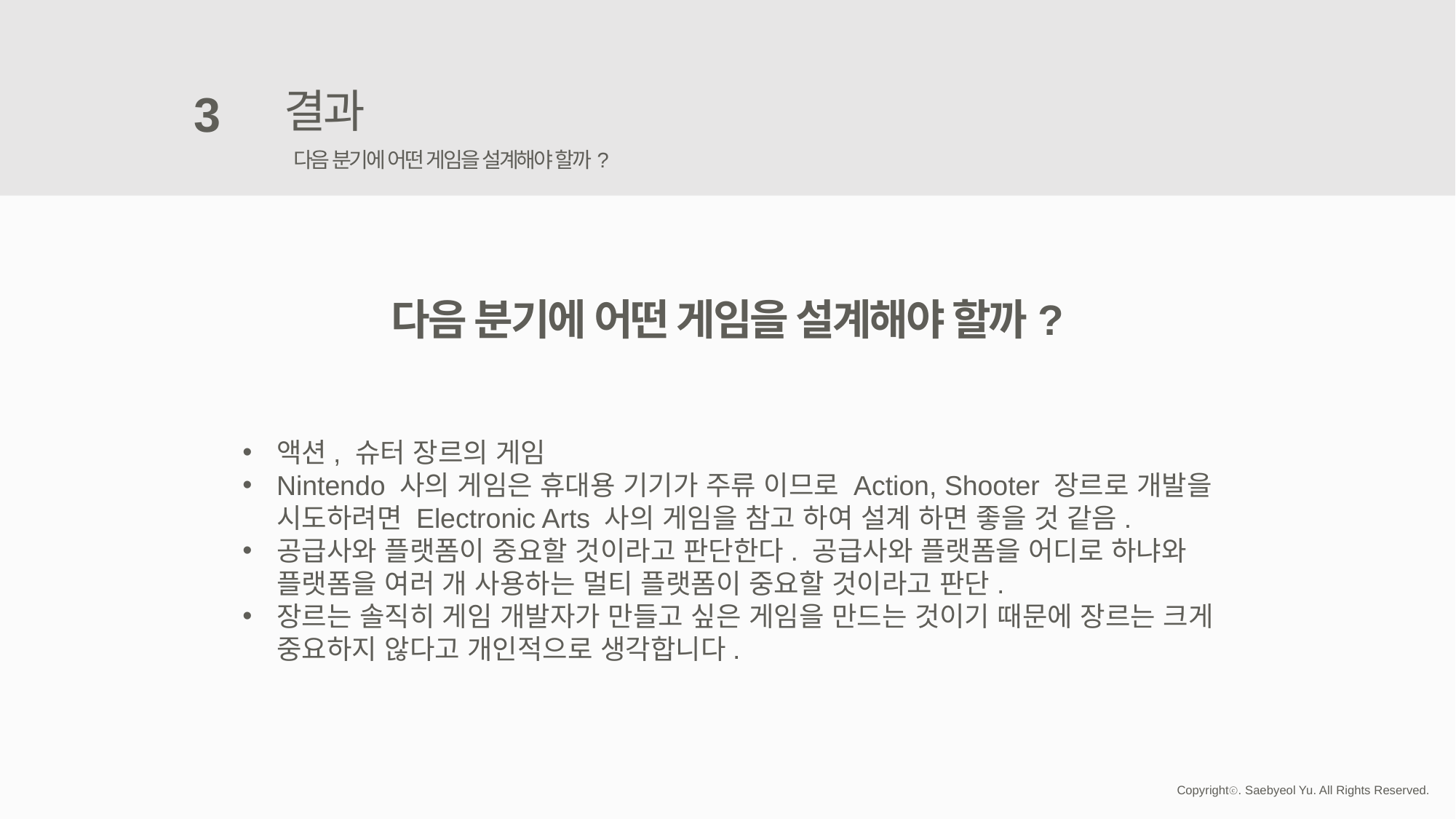

결과
3
다음 분기에 어떤 게임을 설계해야 할까?
다음 분기에 어떤 게임을 설계해야 할까?
액션, 슈터 장르의 게임
Nintendo 사의 게임은 휴대용 기기가 주류 이므로 Action, Shooter 장르로 개발을 시도하려면 Electronic Arts 사의 게임을 참고 하여 설계 하면 좋을 것 같음.
공급사와 플랫폼이 중요할 것이라고 판단한다. 공급사와 플랫폼을 어디로 하냐와 플랫폼을 여러 개 사용하는 멀티 플랫폼이 중요할 것이라고 판단.
장르는 솔직히 게임 개발자가 만들고 싶은 게임을 만드는 것이기 때문에 장르는 크게 중요하지 않다고 개인적으로 생각합니다.